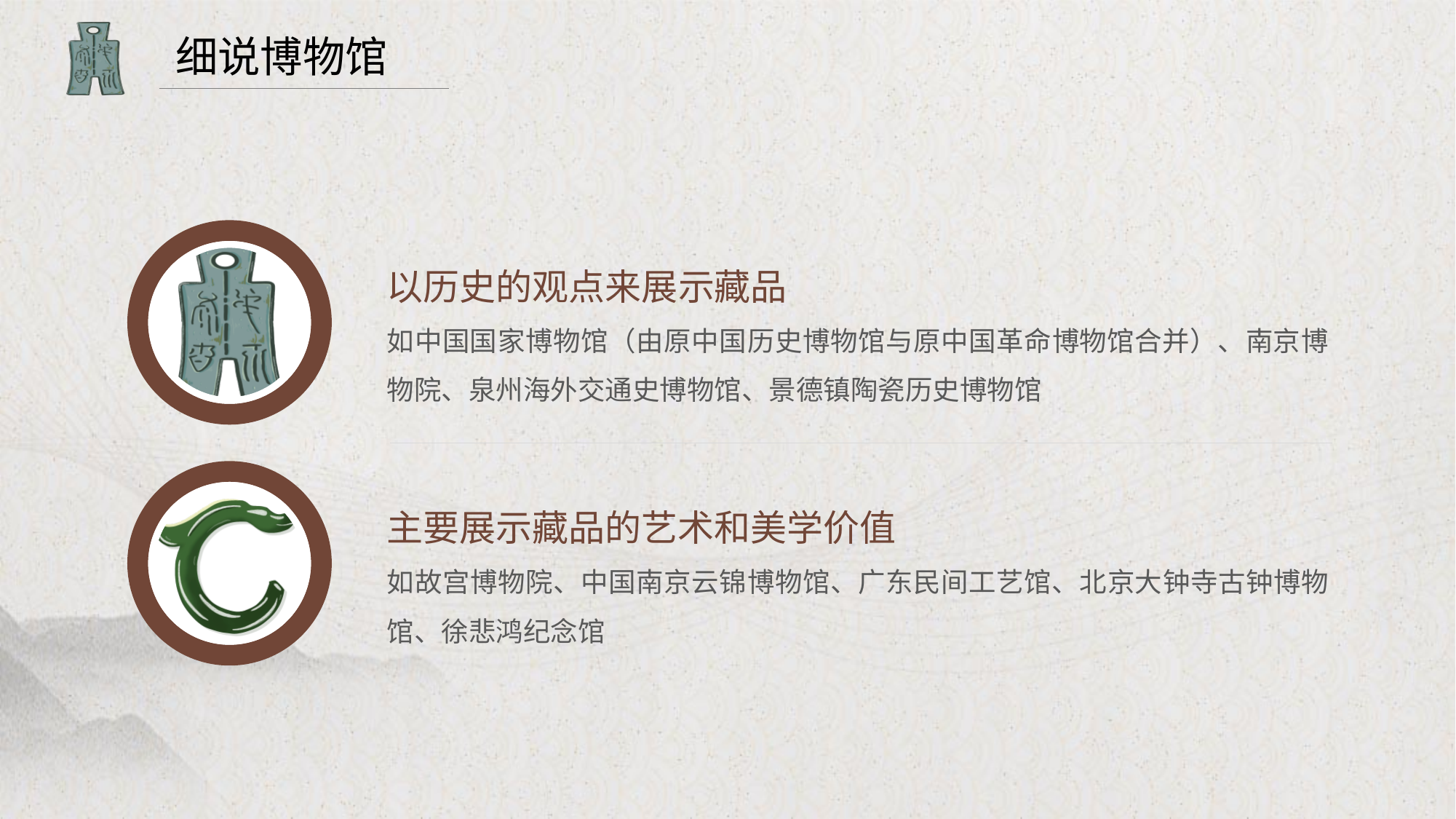

以历史的观点来展示藏品
如中国国家博物馆（由原中国历史博物馆与原中国革命博物馆合并）、南京博物院、泉州海外交通史博物馆、景德镇陶瓷历史博物馆

主要展示藏品的艺术和美学价值
如故宫博物院、中国南京云锦博物馆、广东民间工艺馆、北京大钟寺古钟博物馆、徐悲鸿纪念馆